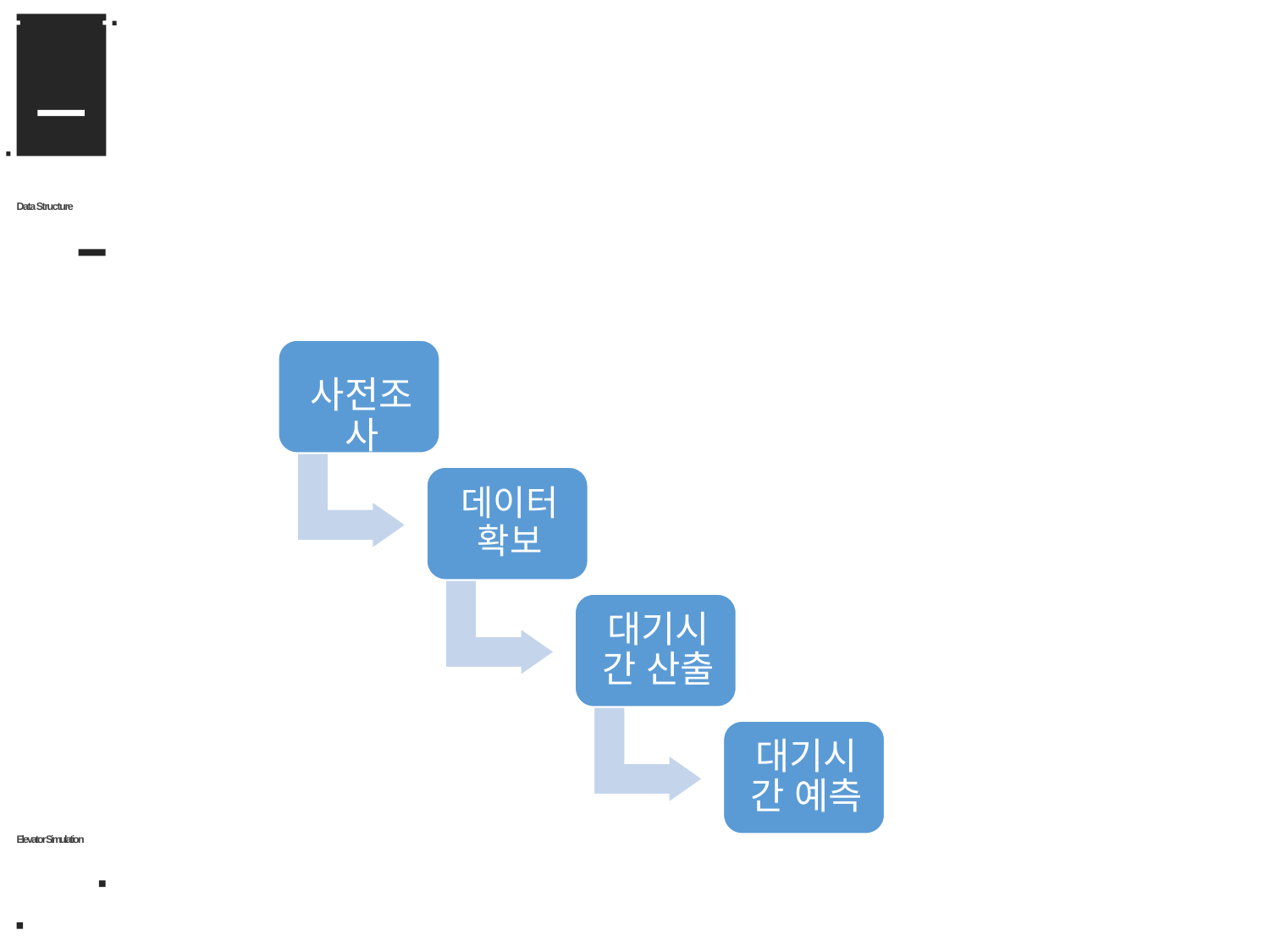

D

# Elevator Simulation

Data Structure : Team Project
Data Structure
How to Measuring Waiting Time
Prototype

 사전조사
요일/시간별 각 층 대기인원 추세 파악
데이터
확보
각 층의 실시간 인원수  데이터 확보
대기시간 산출
데이터 분석을 통한 엘리베이터 대기시간 산출
대기시간 예측
엘리베이터 도착 간격을 통한 최대, 최소, 평균 대기시간 예측
Elevator Simulation